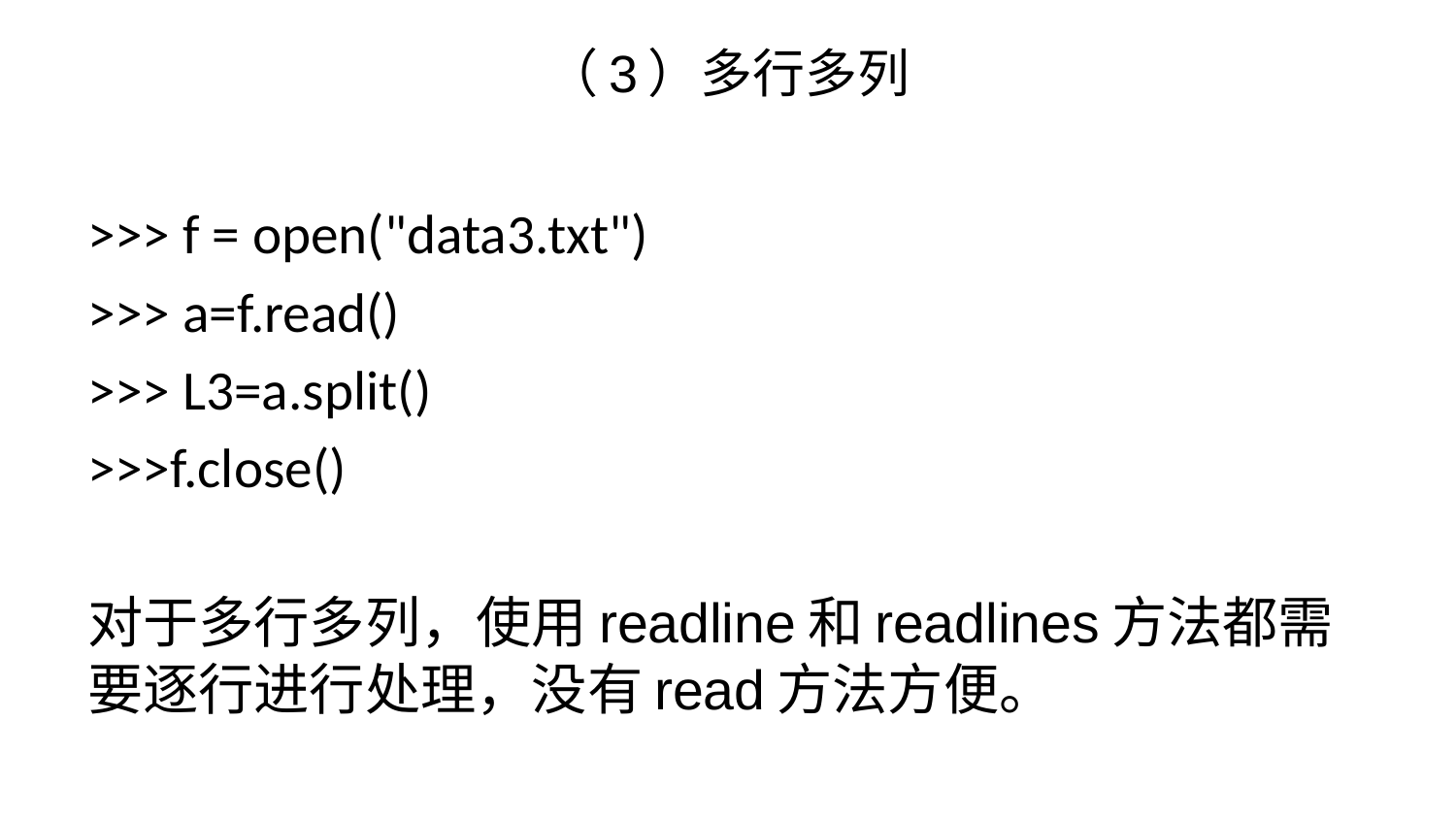

# （3）多行多列
>>> f = open("data3.txt")
>>> a=f.read()
>>> L3=a.split()
>>>f.close()

对于多行多列，使用readline和readlines方法都需要逐行进行处理，没有read方法方便。